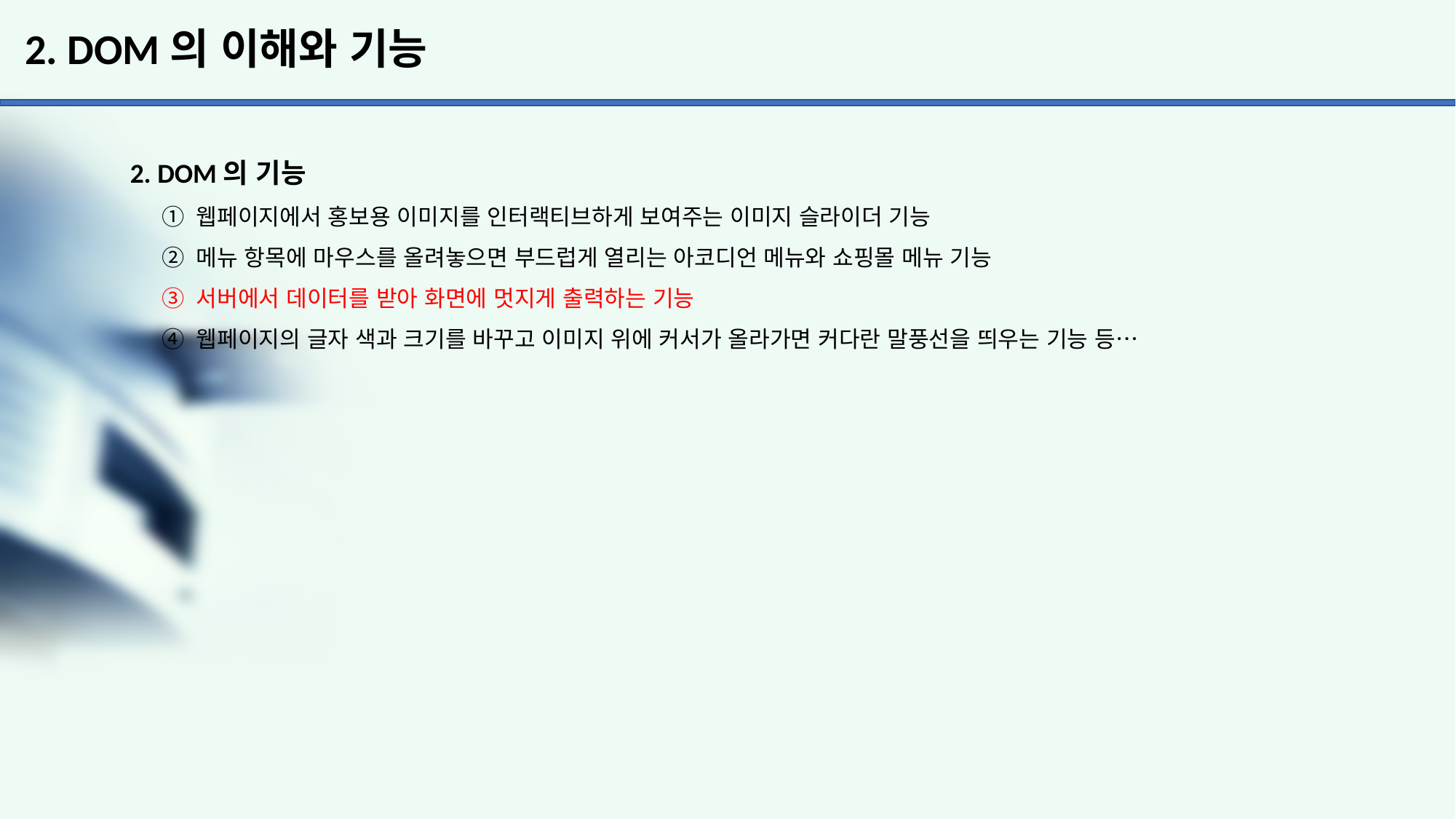

# 2. DOM의 이해와 기능
2. DOM의 기능
     ① 웹페이지에서 홍보용 이미지를 인터랙티브하게 보여주는 이미지 슬라이더 기능
     ② 메뉴 항목에 마우스를 올려놓으면 부드럽게 열리는 아코디언 메뉴와 쇼핑몰 메뉴 기능
     ③ 서버에서 데이터를 받아 화면에 멋지게 출력하는 기능
     ④ 웹페이지의 글자 색과 크기를 바꾸고 이미지 위에 커서가 올라가면 커다란 말풍선을 띄우는 기능 등…